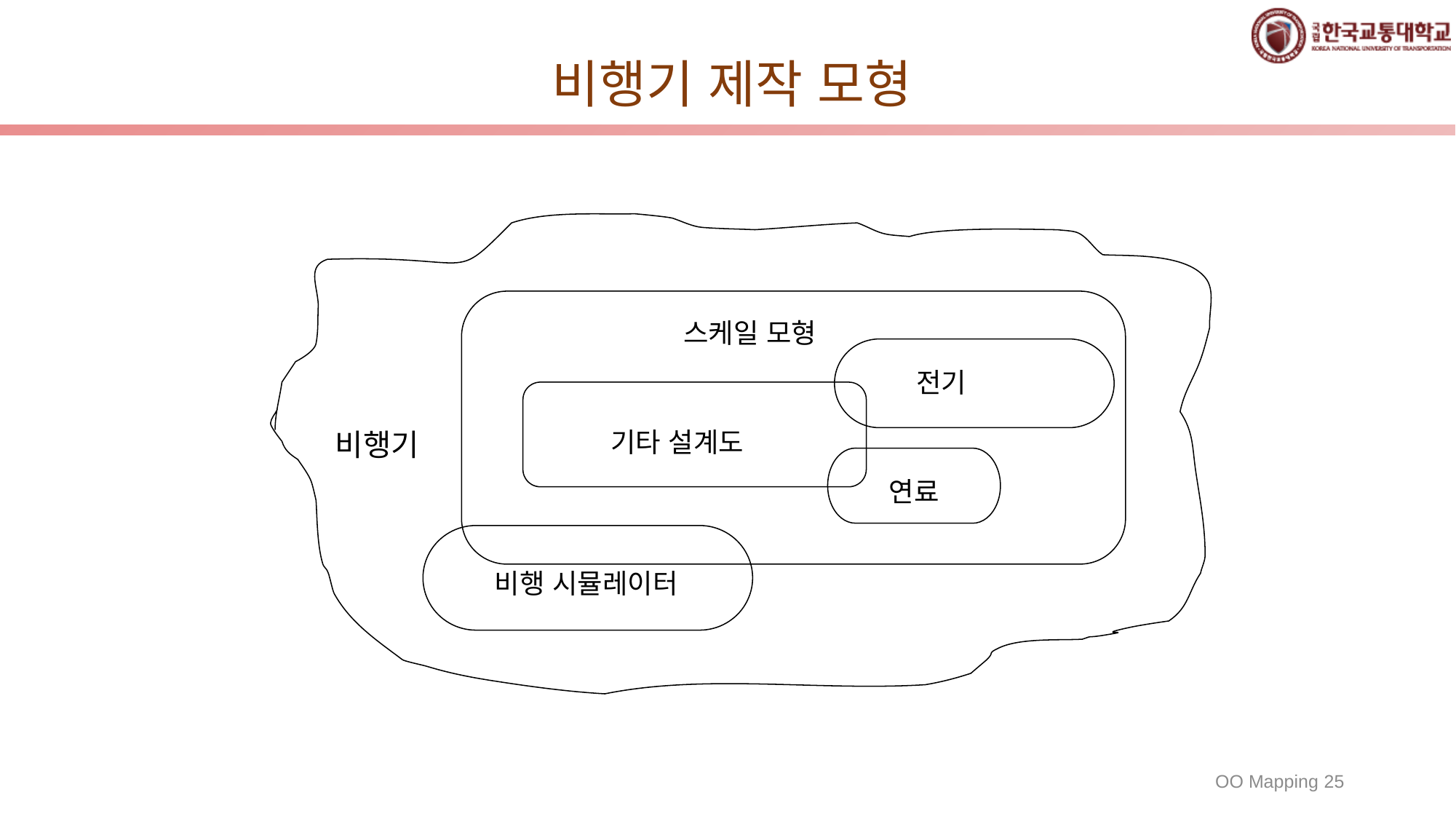

# 비행기 제작 모형

스케일 모형

전기

기타 설계도
비행기

연료

비행 시뮬레이터
25